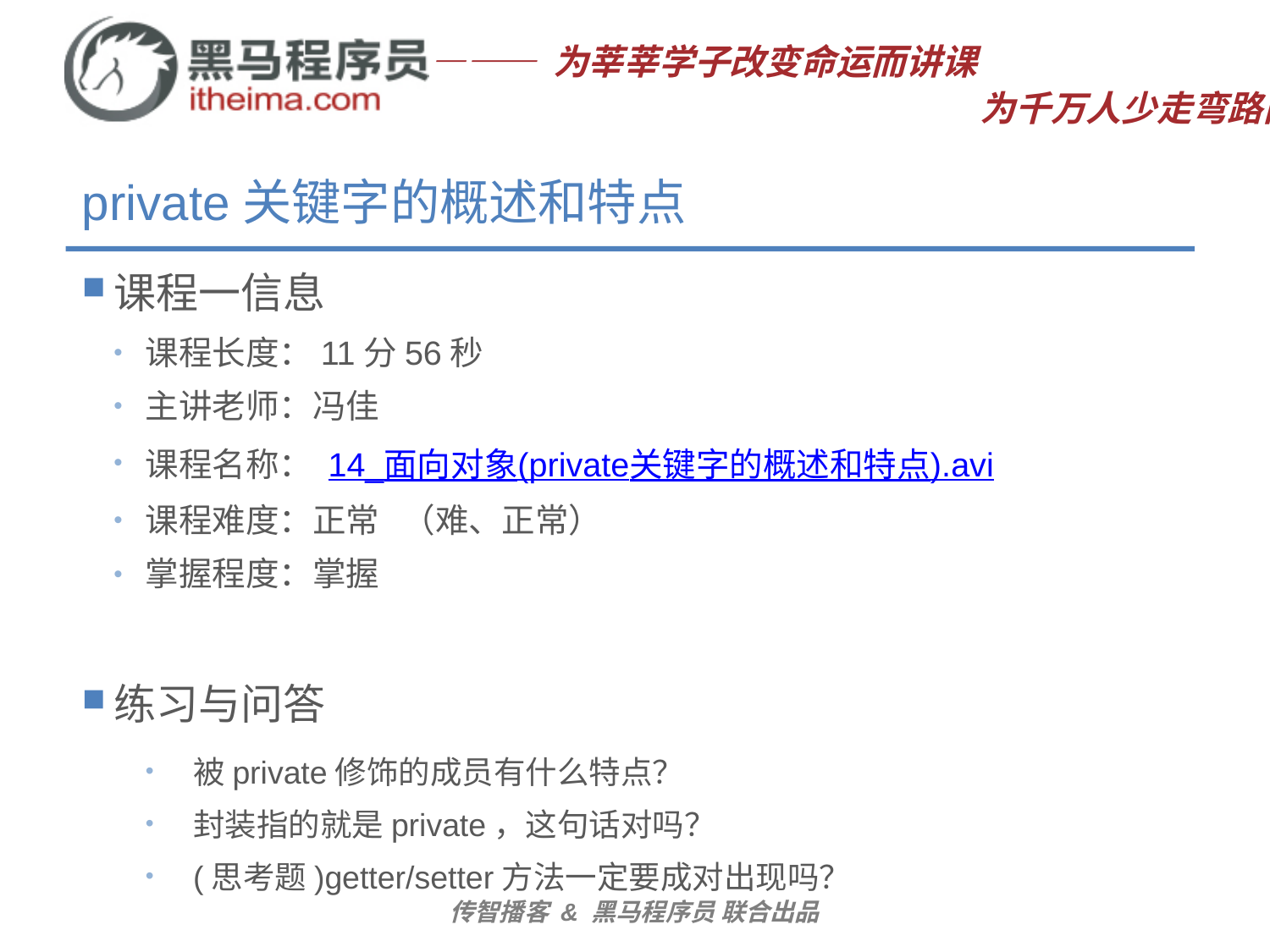

# private关键字的概述和特点
课程一信息
课程长度：11分56秒
主讲老师：冯佳
课程名称： 14_面向对象(private关键字的概述和特点).avi
课程难度：正常   （难、正常）
掌握程度：掌握

练习与问答
被private修饰的成员有什么特点？
封装指的就是private，这句话对吗？
(思考题)getter/setter方法一定要成对出现吗？